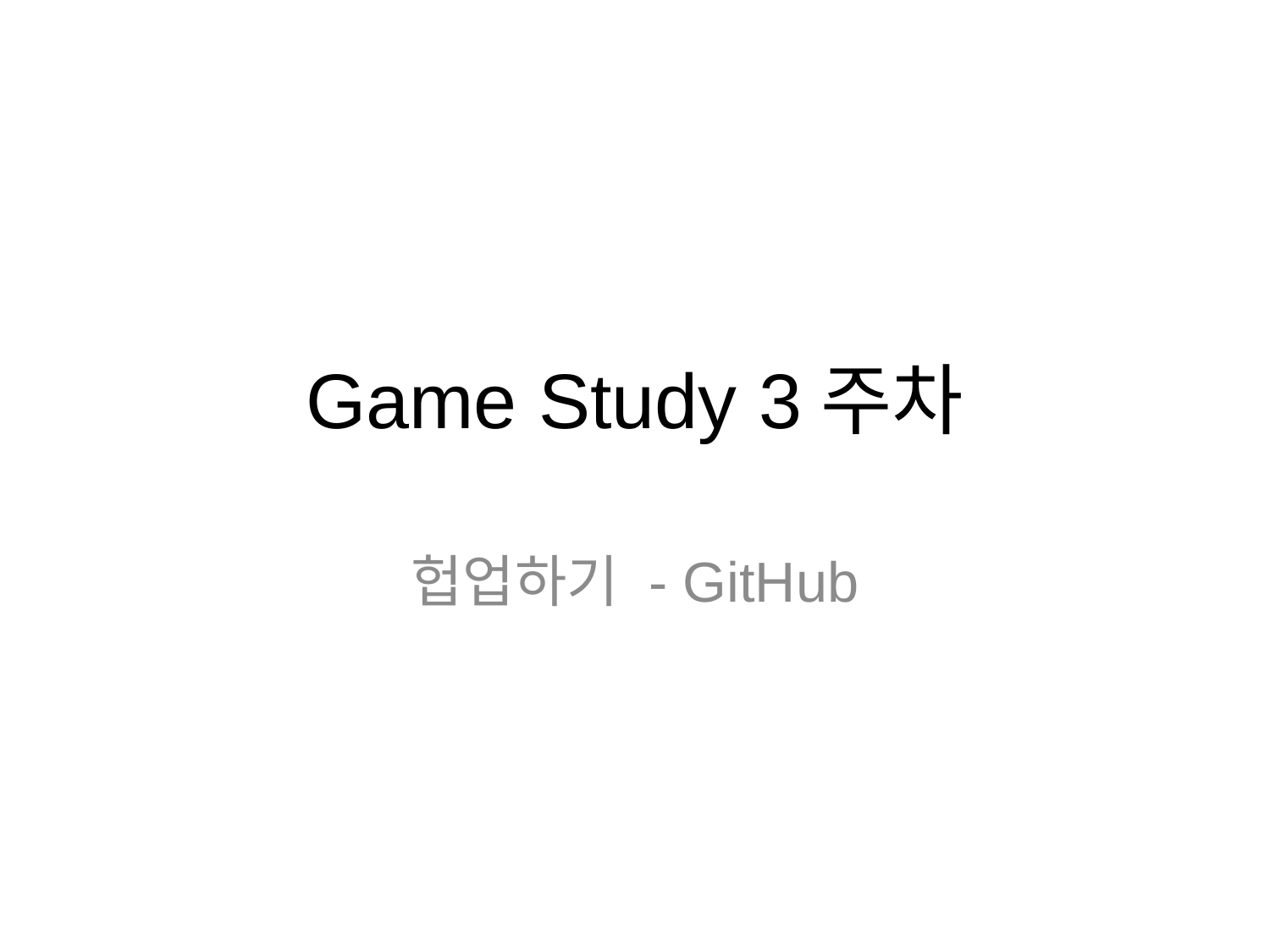

# Game Study 3주차
헙업하기 - GitHub